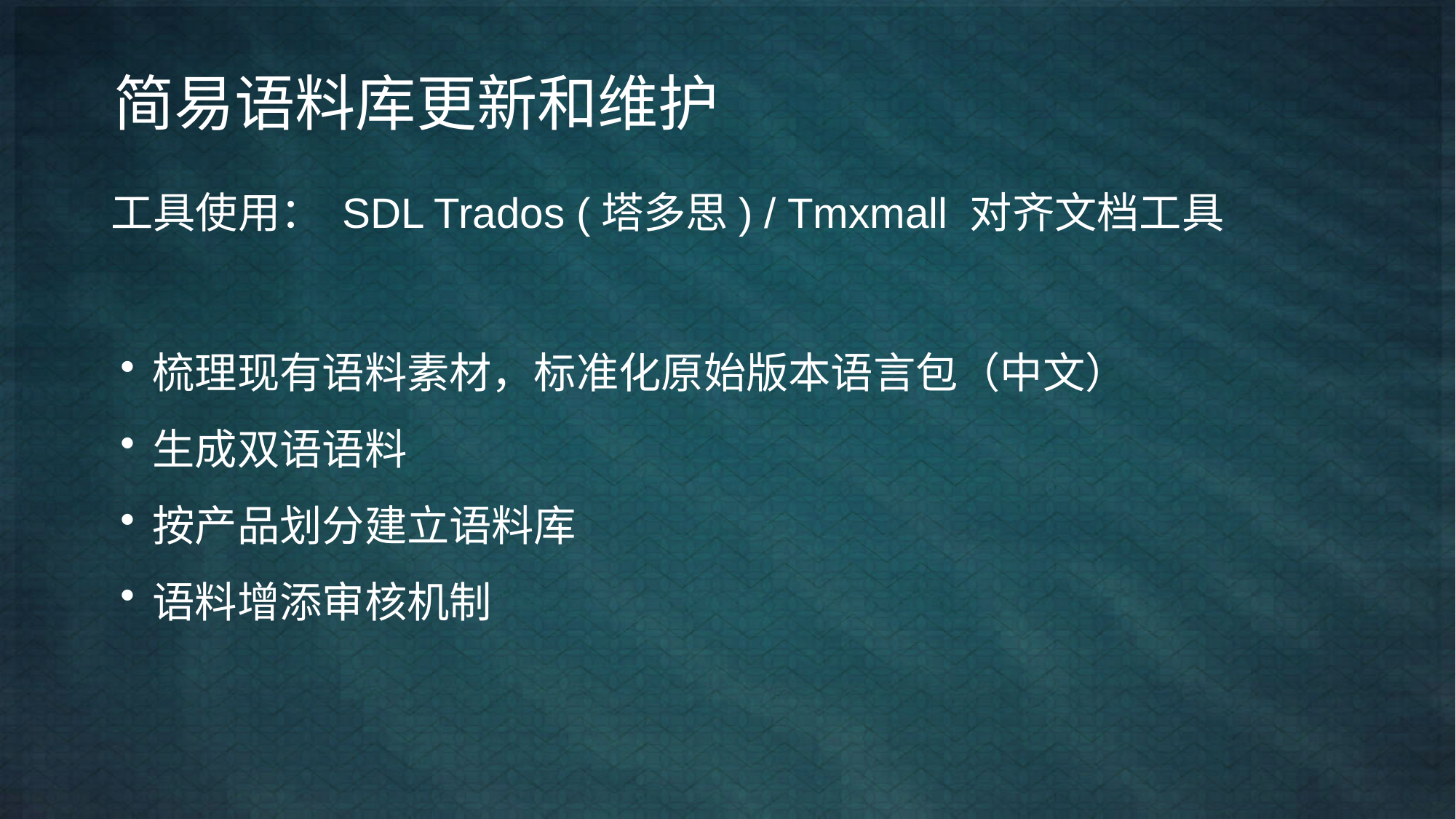

简易语料库更新和维护
工具使用： SDL Trados (塔多思) / Tmxmall 对齐文档工具
梳理现有语料素材，标准化原始版本语言包（中文）
生成双语语料
按产品划分建立语料库
语料增添审核机制